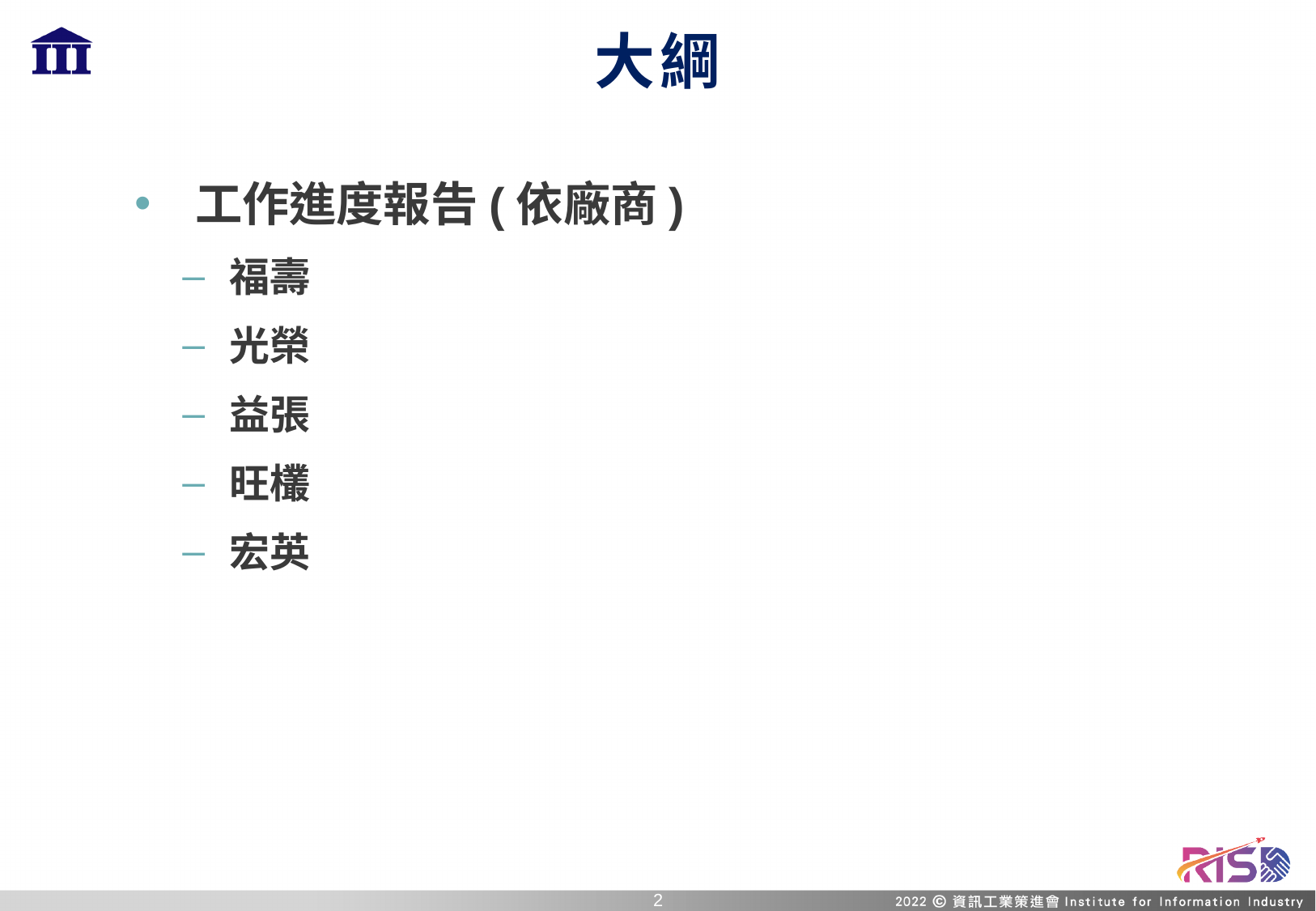

大綱
工作進度報告(依廠商)
福壽
光榮
益張
旺欉
宏英
2